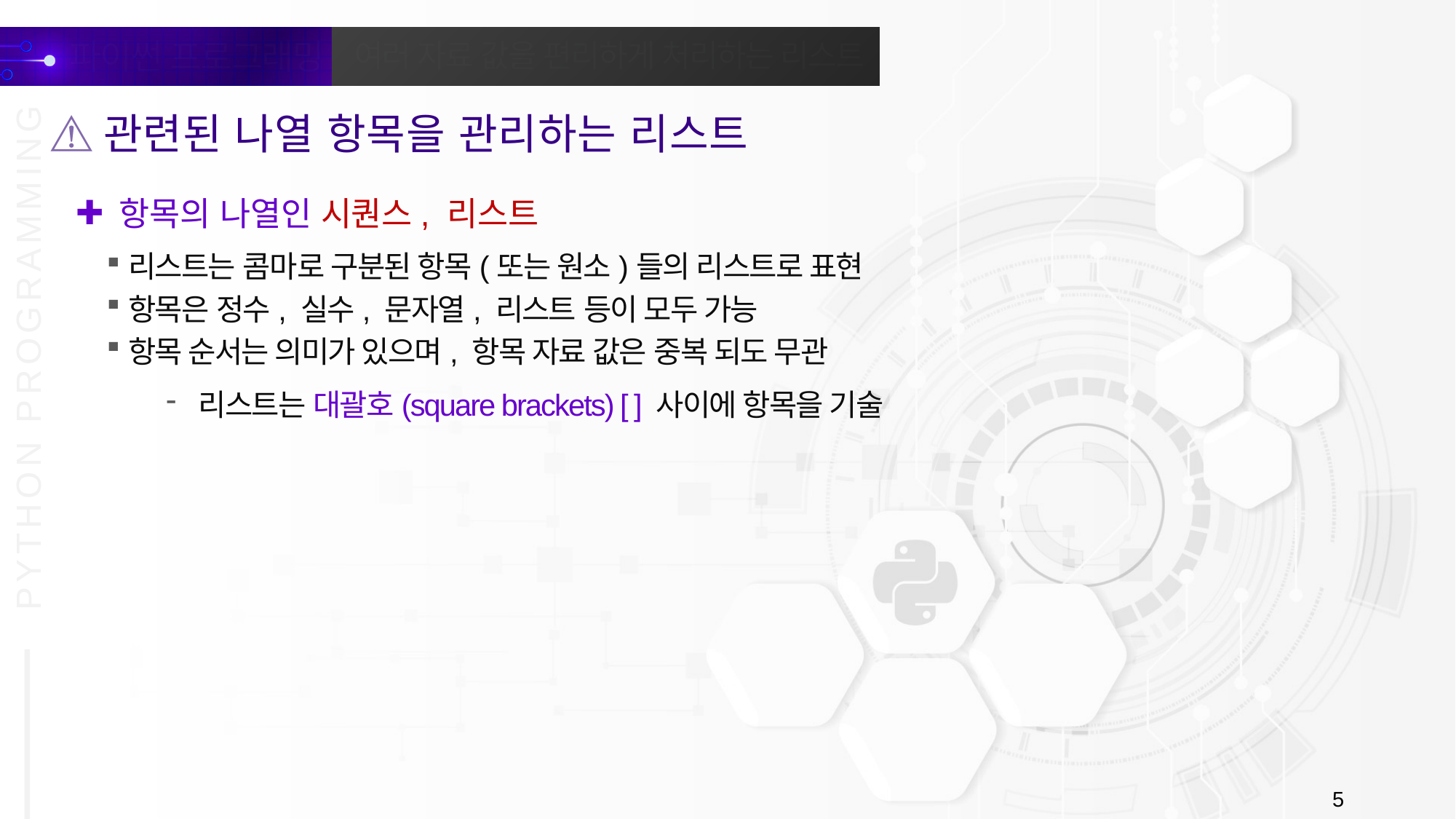

관련된 나열 항목을 관리하는 리스트
항목의 나열인 시퀀스, 리스트
리스트는 콤마로 구분된 항목(또는 원소)들의 리스트로 표현
항목은 정수, 실수, 문자열, 리스트 등이 모두 가능
항목 순서는 의미가 있으며, 항목 자료 값은 중복 되도 무관
리스트는 대괄호(square brackets) [ ] 사이에 항목을 기술
5